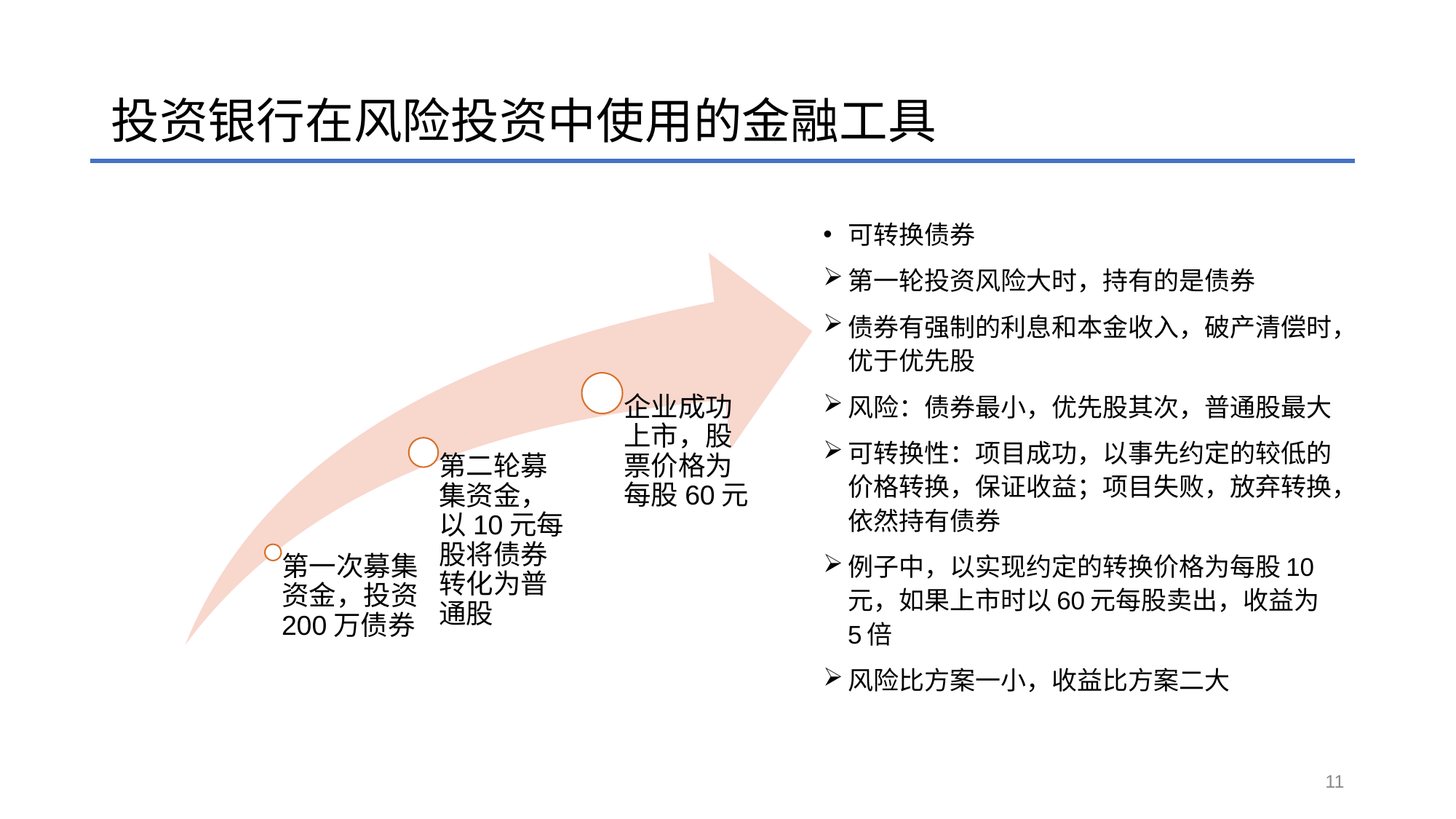

# 投资银行在风险投资中使用的金融工具
可转换债券
第一轮投资风险大时，持有的是债券
债券有强制的利息和本金收入，破产清偿时，优于优先股
风险：债券最小，优先股其次，普通股最大
可转换性：项目成功，以事先约定的较低的价格转换，保证收益；项目失败，放弃转换，依然持有债券
例子中，以实现约定的转换价格为每股10元，如果上市时以60元每股卖出，收益为5倍
风险比方案一小，收益比方案二大

第一次募集资金，投资200万债券
第二轮募集资金，以10元每股将债券转化为普通股
企业成功上市，股票价格为每股60元
11